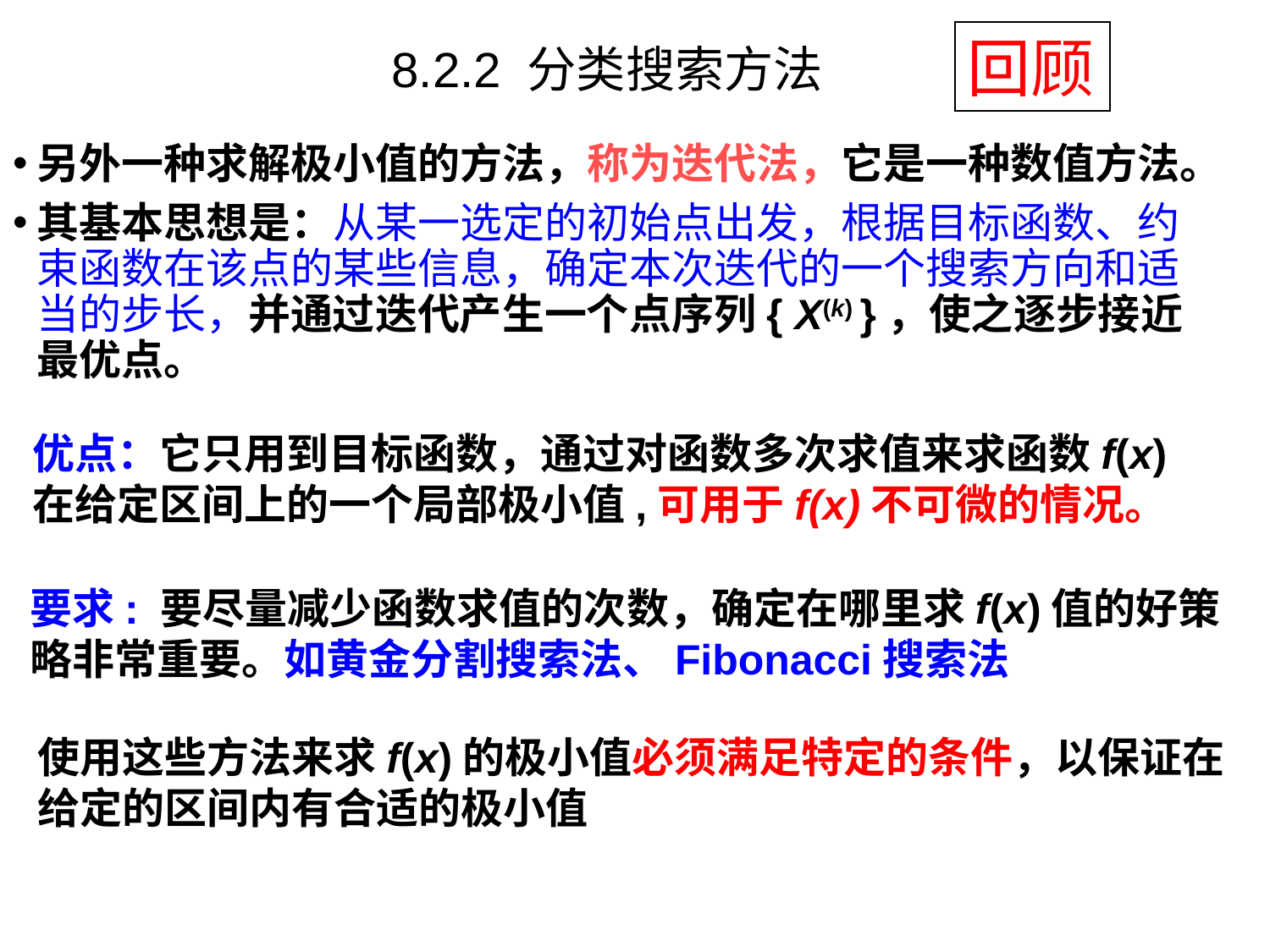

回顾
# 8.2.2 分类搜索方法
另外一种求解极小值的方法，称为迭代法，它是一种数值方法。
其基本思想是：从某一选定的初始点出发，根据目标函数、约束函数在该点的某些信息，确定本次迭代的一个搜索方向和适当的步长，并通过迭代产生一个点序列{ X(k) }，使之逐步接近最优点。
优点：它只用到目标函数，通过对函数多次求值来求函数f(x)在给定区间上的一个局部极小值,可用于f(x)不可微的情况。
要求: 要尽量减少函数求值的次数，确定在哪里求f(x)值的好策略非常重要。如黄金分割搜索法、Fibonacci搜索法
使用这些方法来求f(x)的极小值必须满足特定的条件，以保证在给定的区间内有合适的极小值